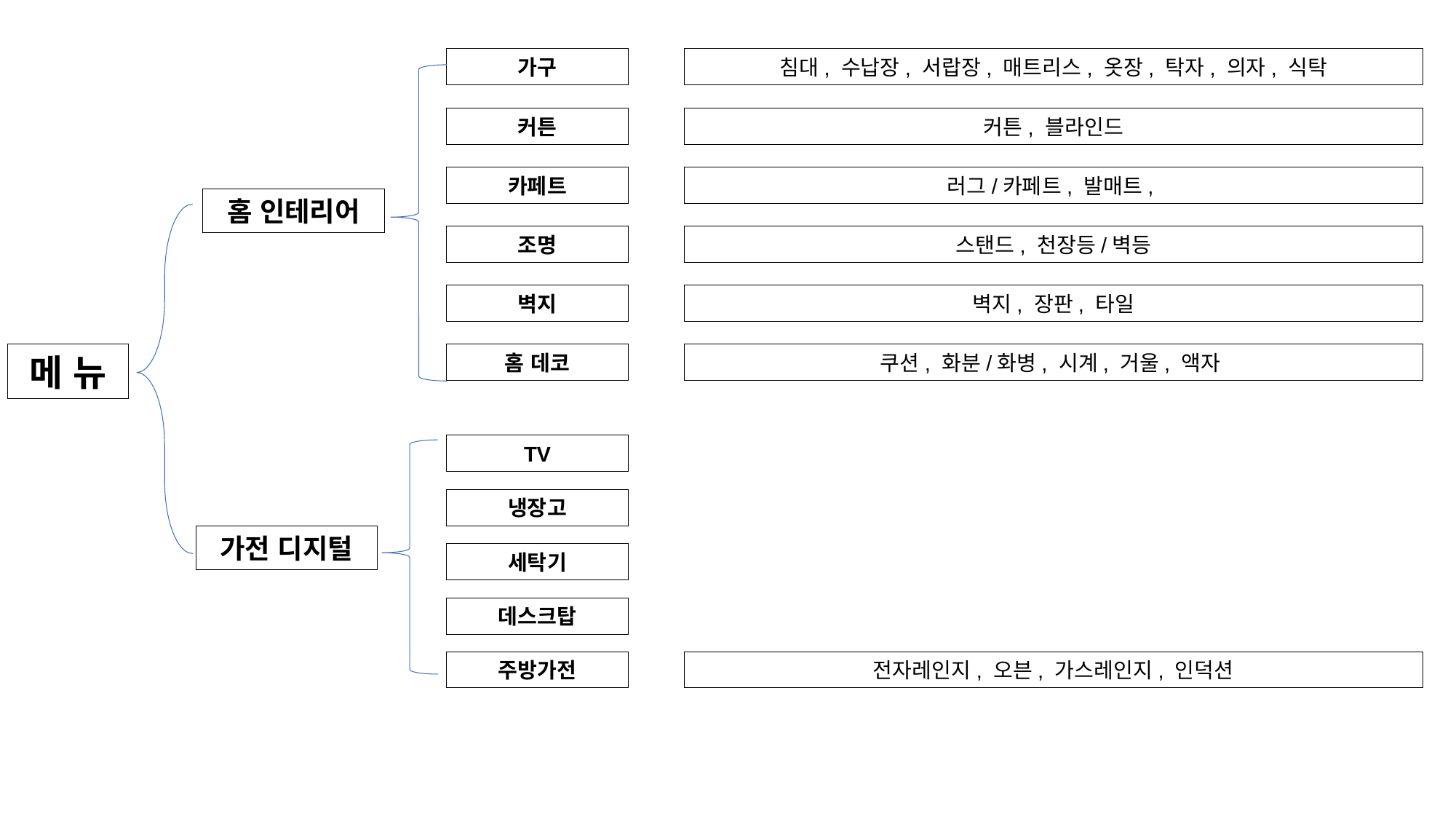

침대, 수납장, 서랍장, 매트리스, 옷장, 탁자, 의자, 식탁
가구

커튼, 블라인드
커튼
카페트
러그/카페트, 발매트,
홈 인테리어

조명
스탠드, 천장등/벽등
벽지
벽지, 장판, 타일
메 뉴
홈 데코
쿠션, 화분/화병, 시계, 거울, 액자
TV

냉장고
가전 디지털
세탁기
데스크탑
전자레인지, 오븐, 가스레인지, 인덕션
주방가전